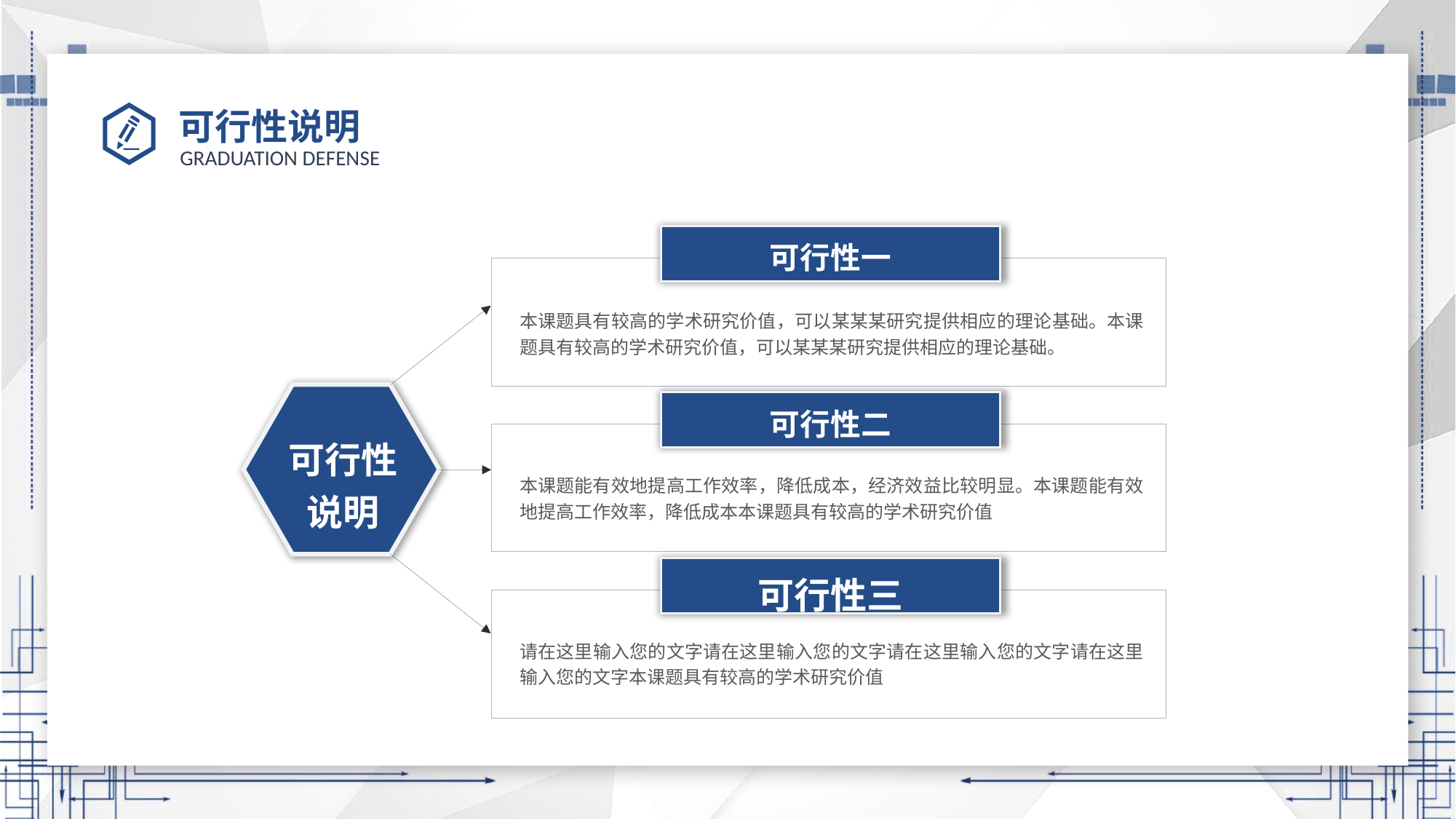

# 可行性说明

可行性一

本课题具有较高的学术研究价值，可以某某某研究提供相应的理论基础。本课题具有较高的学术研究价值，可以某某某研究提供相应的理论基础。

可行性二

本课题能有效地提高工作效率，降低成本，经济效益比较明显。本课题能有效地提高工作效率，降低成本本课题具有较高的学术研究价值

可行性说明

可行性三

请在这里输入您的文字请在这里输入您的文字请在这里输入您的文字请在这里输入您的文字本课题具有较高的学术研究价值